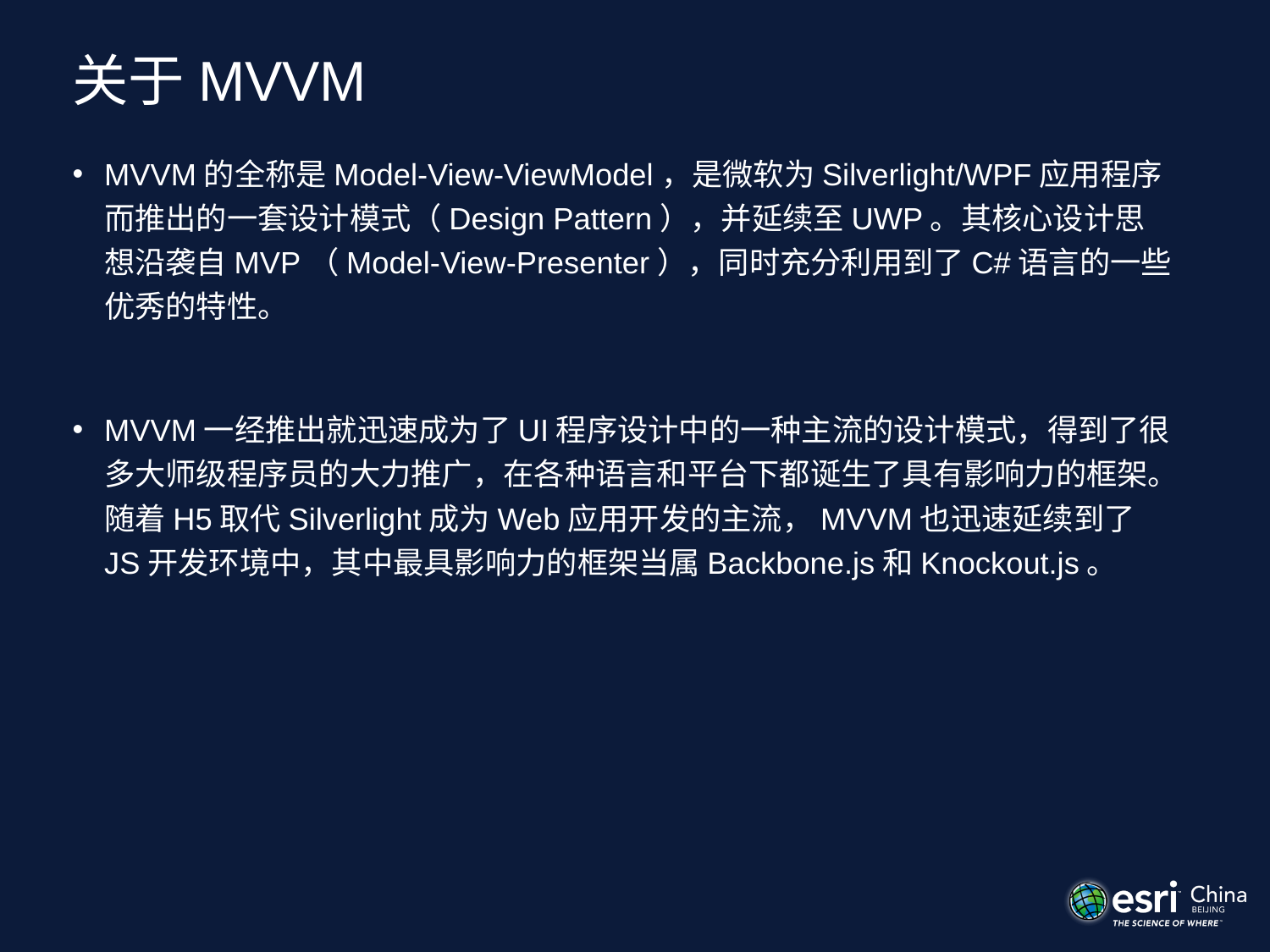

# 关于MVVM
MVVM的全称是Model-View-ViewModel，是微软为Silverlight/WPF应用程序而推出的一套设计模式（Design Pattern），并延续至UWP。其核心设计思想沿袭自MVP（Model-View-Presenter），同时充分利用到了C#语言的一些优秀的特性。

MVVM一经推出就迅速成为了UI程序设计中的一种主流的设计模式，得到了很多大师级程序员的大力推广，在各种语言和平台下都诞生了具有影响力的框架。随着H5取代Silverlight成为Web应用开发的主流，MVVM也迅速延续到了JS开发环境中，其中最具影响力的框架当属Backbone.js和Knockout.js。